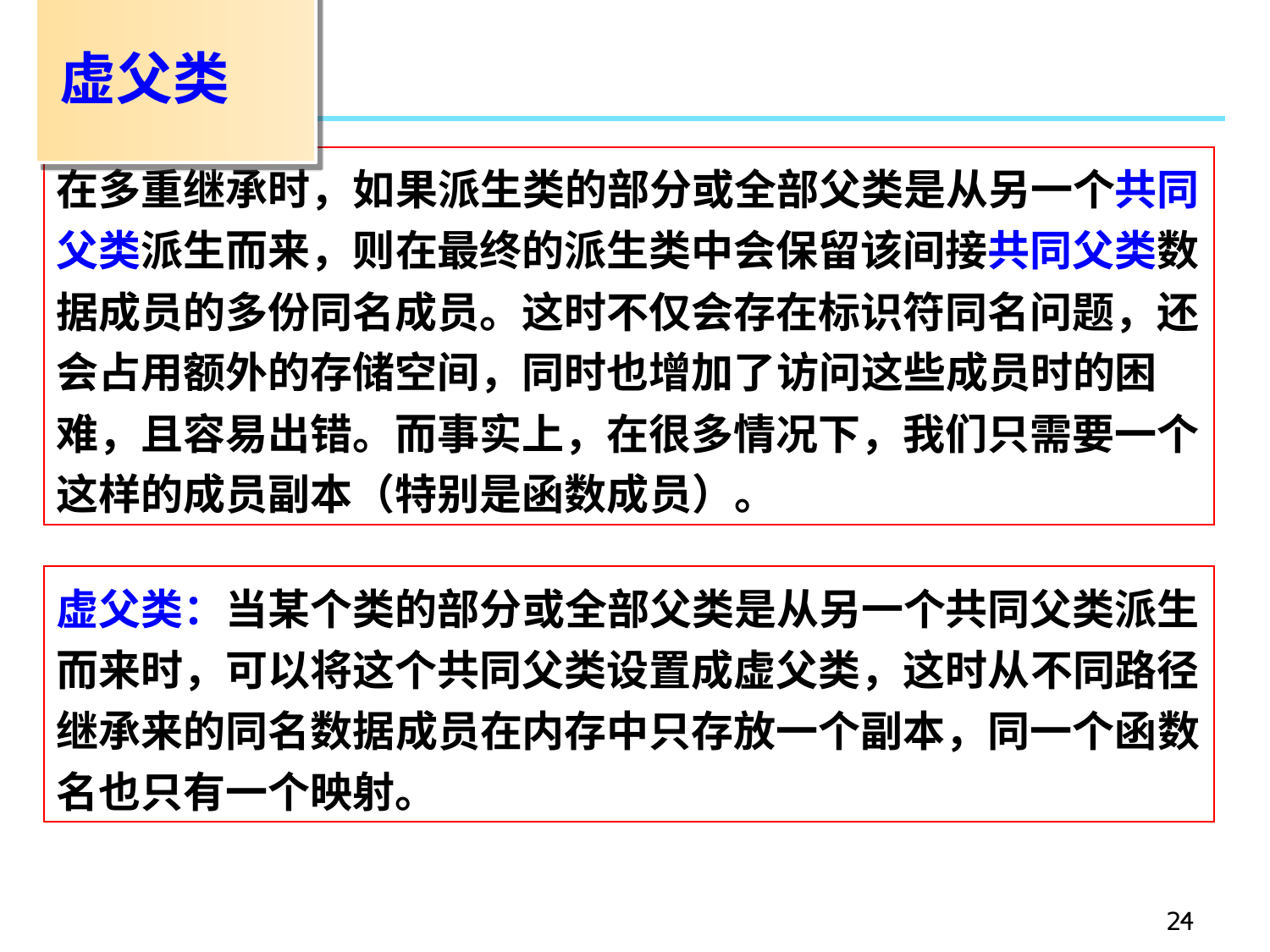

# 虚父类
在多重继承时，如果派生类的部分或全部父类是从另一个共同父类派生而来，则在最终的派生类中会保留该间接共同父类数据成员的多份同名成员。这时不仅会存在标识符同名问题，还会占用额外的存储空间，同时也增加了访问这些成员时的困难，且容易出错。而事实上，在很多情况下，我们只需要一个这样的成员副本（特别是函数成员）。
虚父类：当某个类的部分或全部父类是从另一个共同父类派生而来时，可以将这个共同父类设置成虚父类，这时从不同路径继承来的同名数据成员在内存中只存放一个副本，同一个函数名也只有一个映射。
24